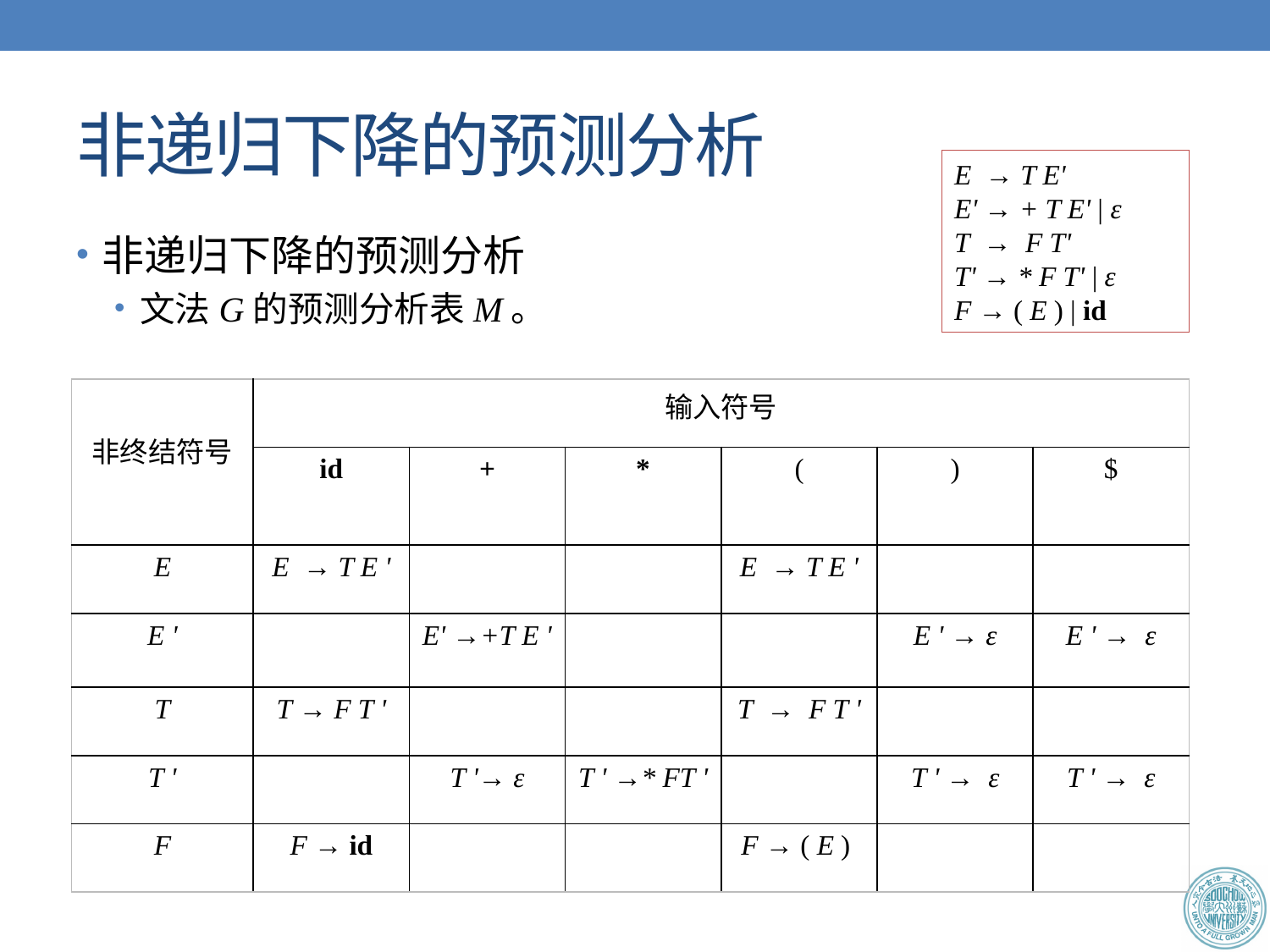

# 非递归下降的预测分析
E  → T E'
E' → + T E' | ε
T  →  F T'
T' → * F T' | ε
F → ( E ) | id
非递归下降的预测分析
文法G的预测分析表M。
| 非终结符号 | 输入符号 |  |  |  |  |  |
| --- | --- | --- | --- | --- | --- | --- |
|  | id | + | \* | ( | ) | $ |
| E | E → T E ' |  |  | E → T E ' |  |  |
| E ' |  | E' →+T E ' |  |  | E ' → ε | E ' → ε |
| T | T → F T ' |  |  | T → F T ' |  |  |
| T ' |  | T '→ ε | T ' →\* FT ' |  | T ' → ε | T ' → ε |
| F | F → id |  |  | F → ( E ) |  |  |